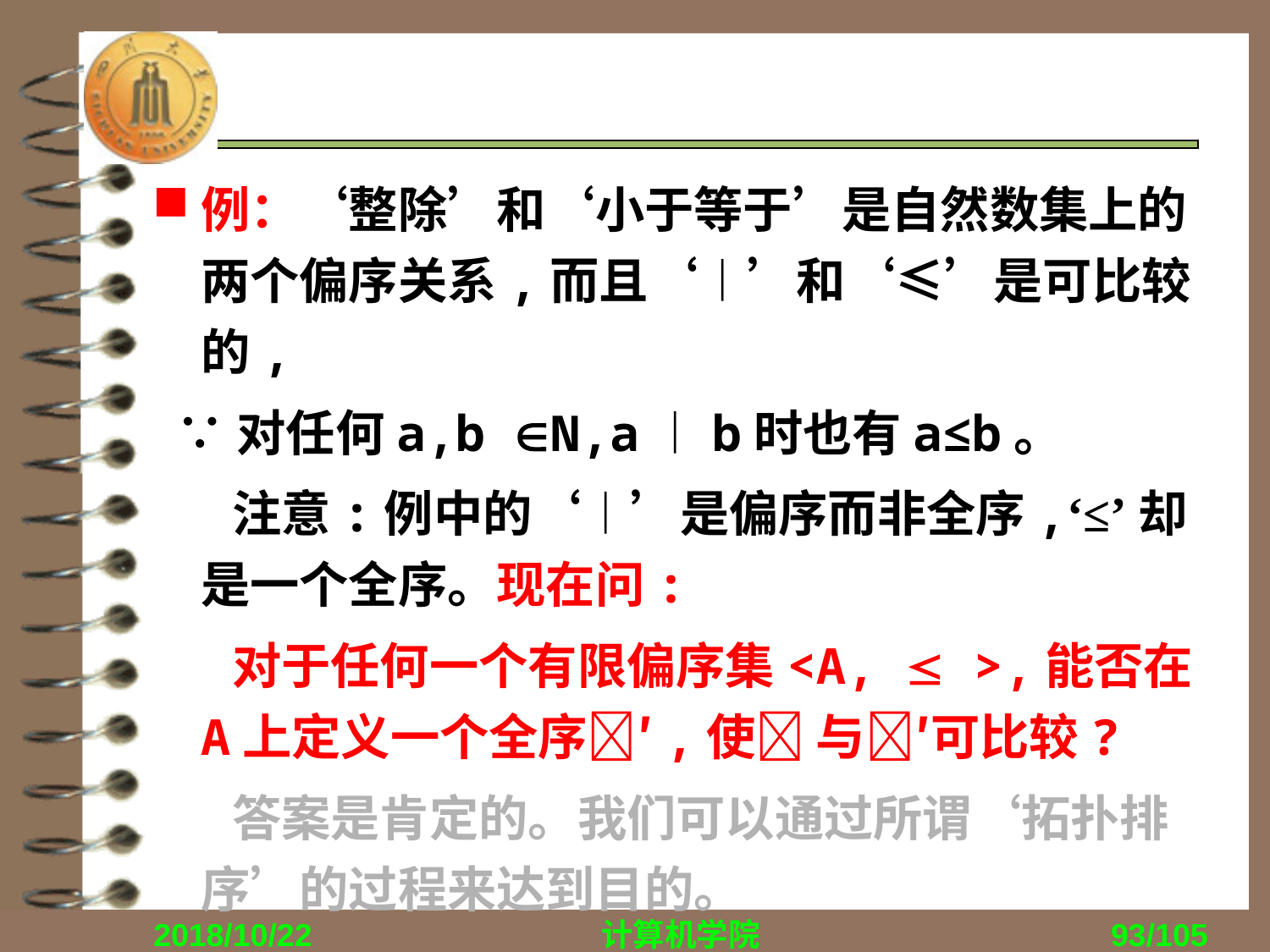

#
例：‘整除’和‘小于等于’是自然数集上的两个偏序关系,而且‘︱’和‘≤’是可比较的,
  ∵对任何a,b ∈N,a︱b时也有a≤b。
      注意:例中的‘︱’是偏序而非全序,‘≤’却是一个全序。现在问:
      对于任何一个有限偏序集<A, ≤ >,能否在A上定义一个全序≤′,使≤ 与≤′可比较?
      答案是肯定的。我们可以通过所谓‘拓扑排序’的过程来达到目的。
2018/10/22
计算机学院
93/105